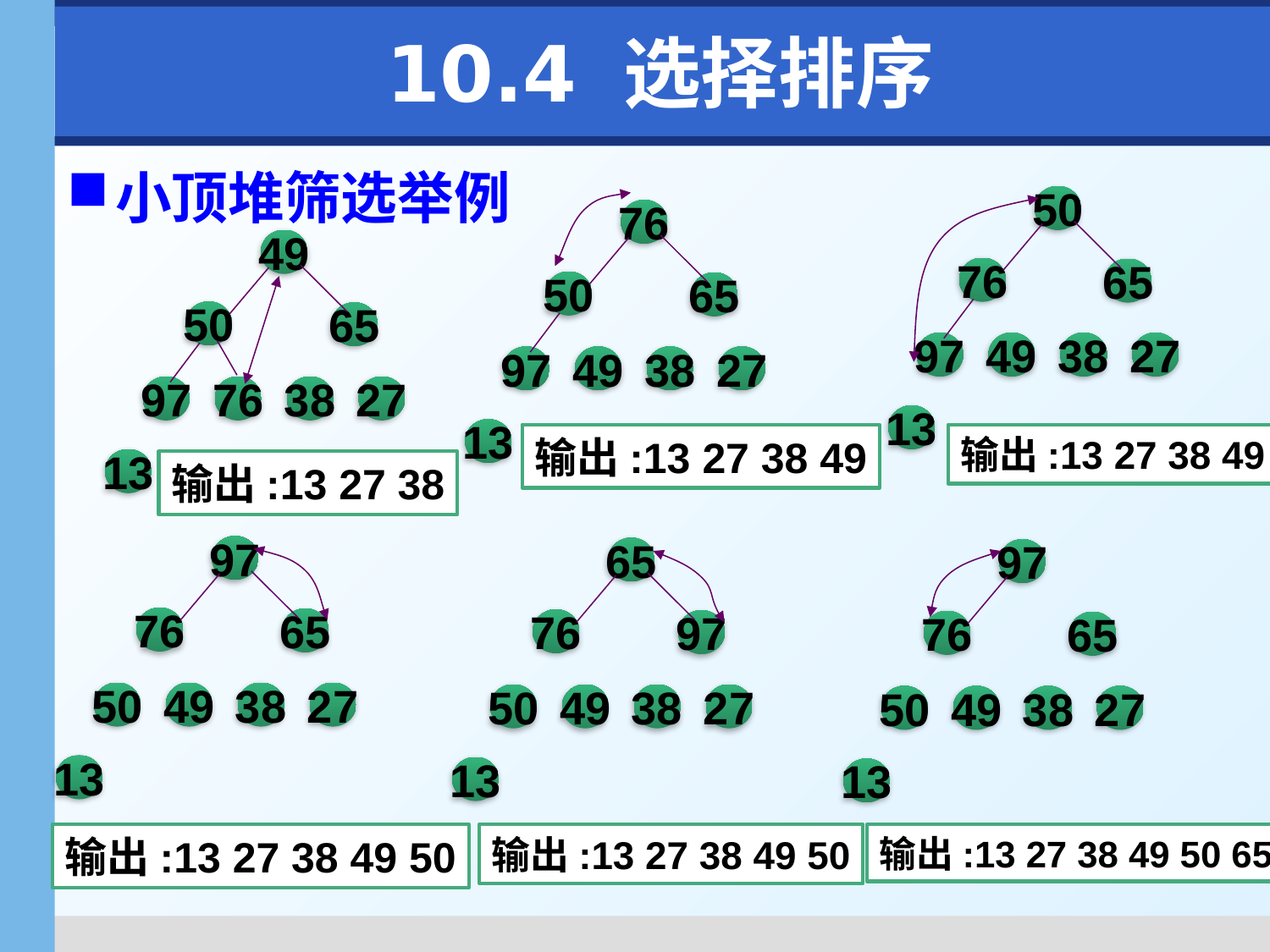

# 10.4 选择排序
小顶堆筛选举例

50

76
65

97
49
38
27
13
输出:13 27 38 49

76

50
65

97
49
38
27
13
输出:13 27 38 49
49

50
65

97
76
38
27
13
输出:13 27 38

97

76
65
50
49
38
27
13
输出:13 27 38 49 50
65

76
97
50
49
38
27
13
输出:13 27 38 49 50
97

76
65
50
49
38
27
13
输出:13 27 38 49 50 65